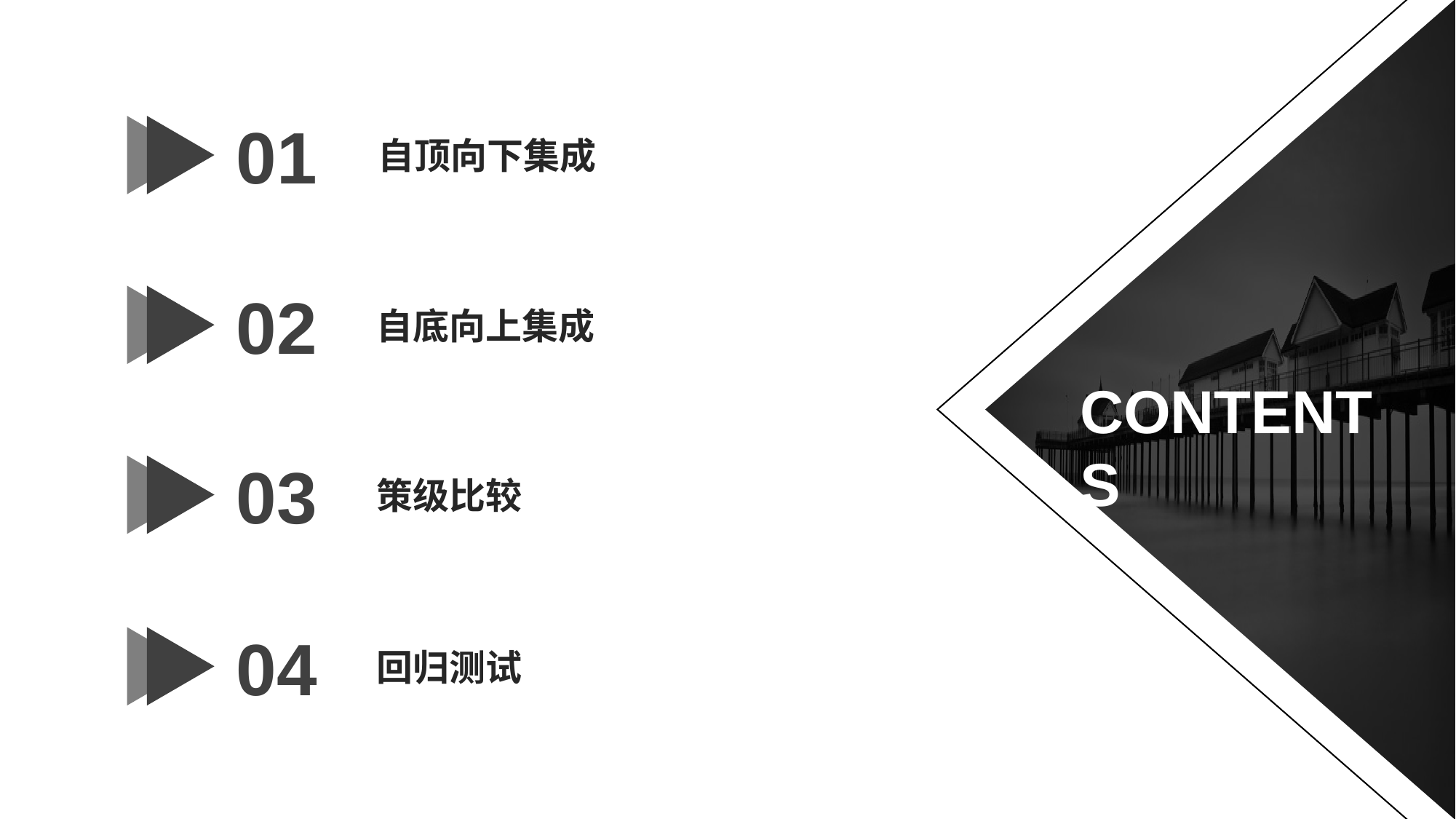

01

自顶向下集成

02

自底向上集成
CONTENTS
03

策级比较
04

回归测试